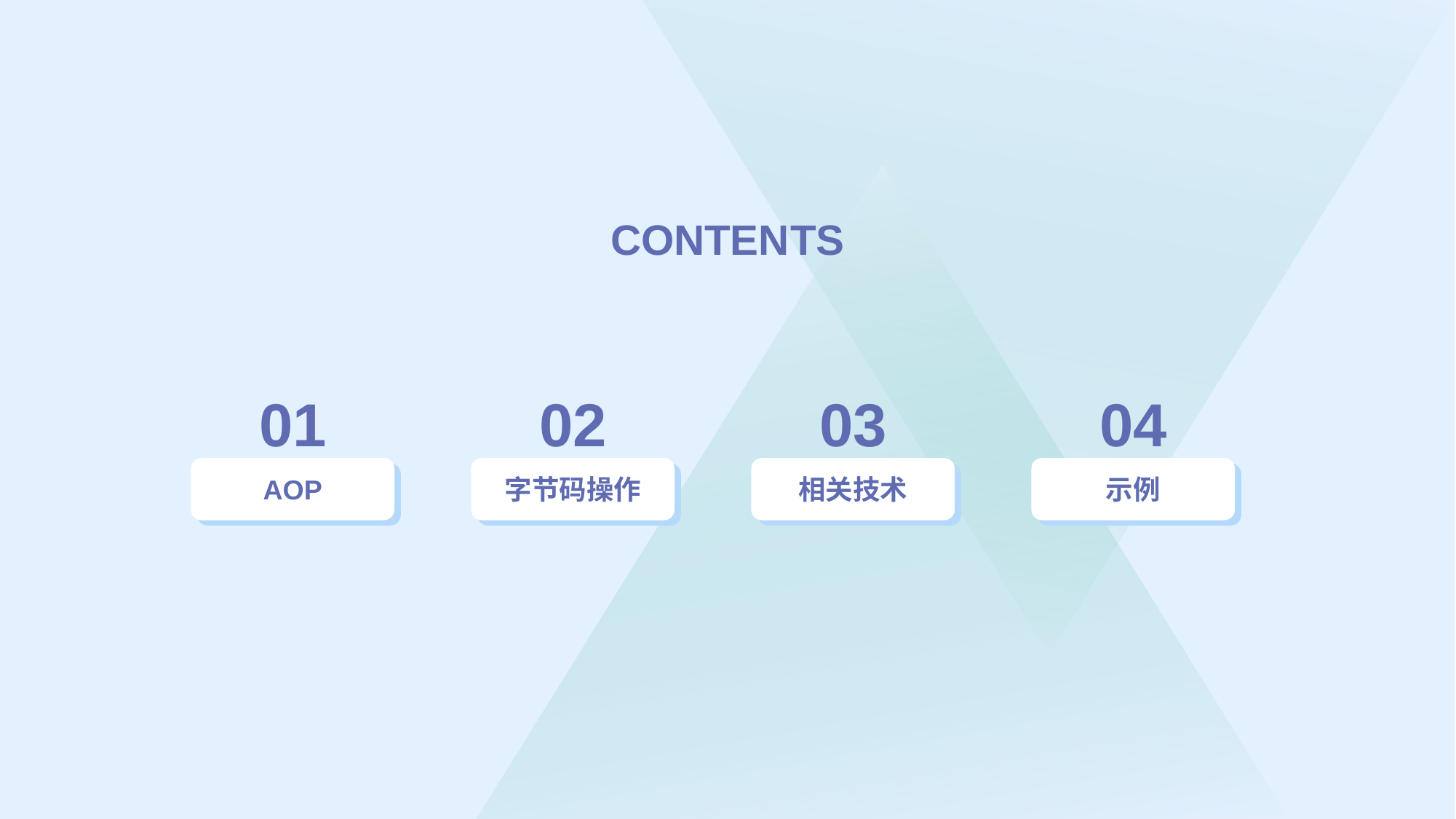

CONTEN   TS
01

AOP
02

字节码操作
03

相关技术
04

示例